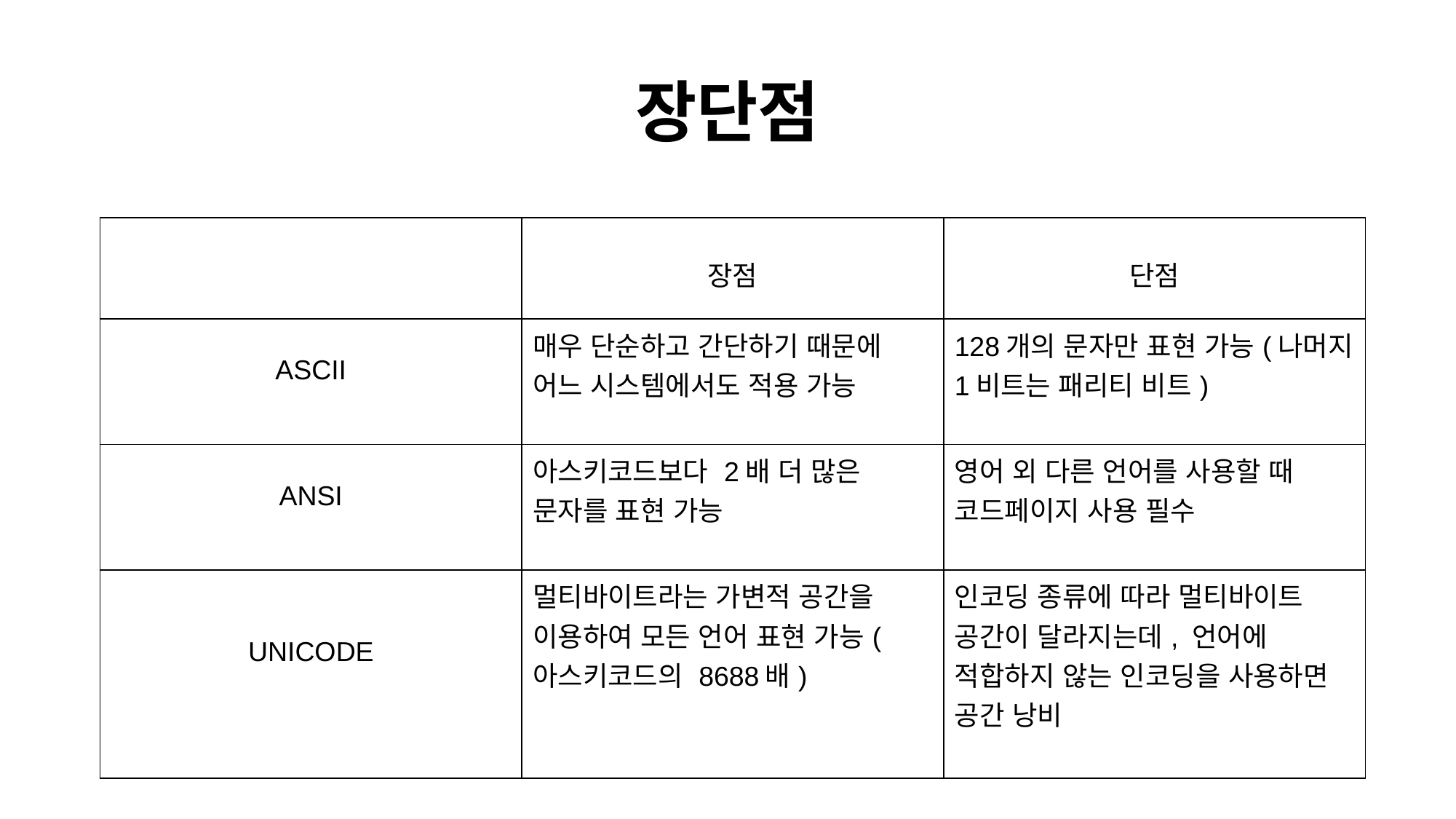

장단점
|  | 장점 | 단점 |
| --- | --- | --- |
| ASCII | 매우 단순하고 간단하기 때문에 어느 시스템에서도 적용 가능 | 128개의 문자만 표현 가능(나머지 1비트는 패리티 비트) |
| ANSI | 아스키코드보다 2배 더 많은 문자를 표현 가능 | 영어 외 다른 언어를 사용할 때 코드페이지 사용 필수 |
| UNICODE | 멀티바이트라는 가변적 공간을 이용하여 모든 언어 표현 가능(아스키코드의 8688배) | 인코딩 종류에 따라 멀티바이트 공간이 달라지는데, 언어에 적합하지 않는 인코딩을 사용하면 공간 낭비 |